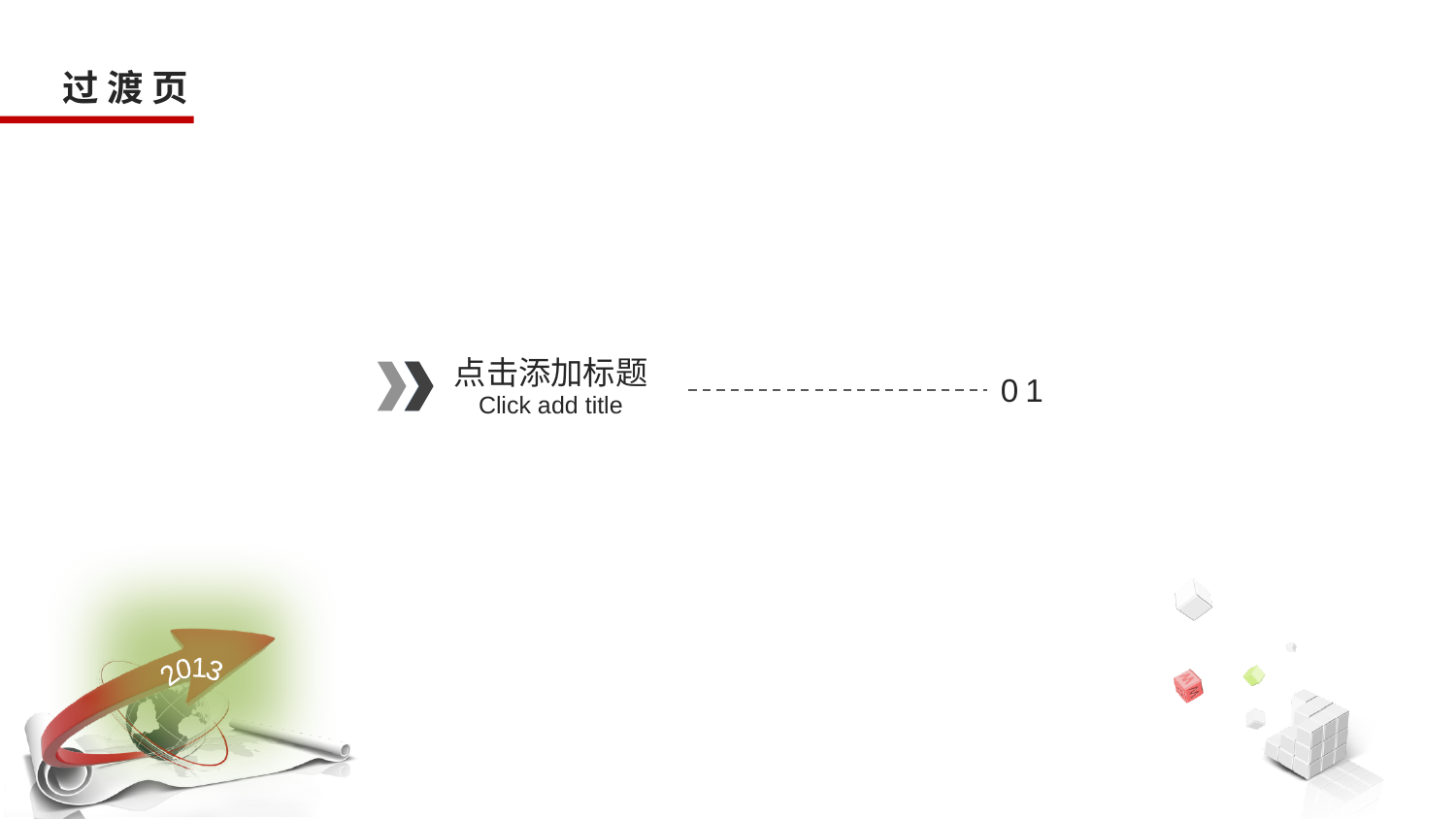

过 渡 页

点击添加标题
Click add title
0
1